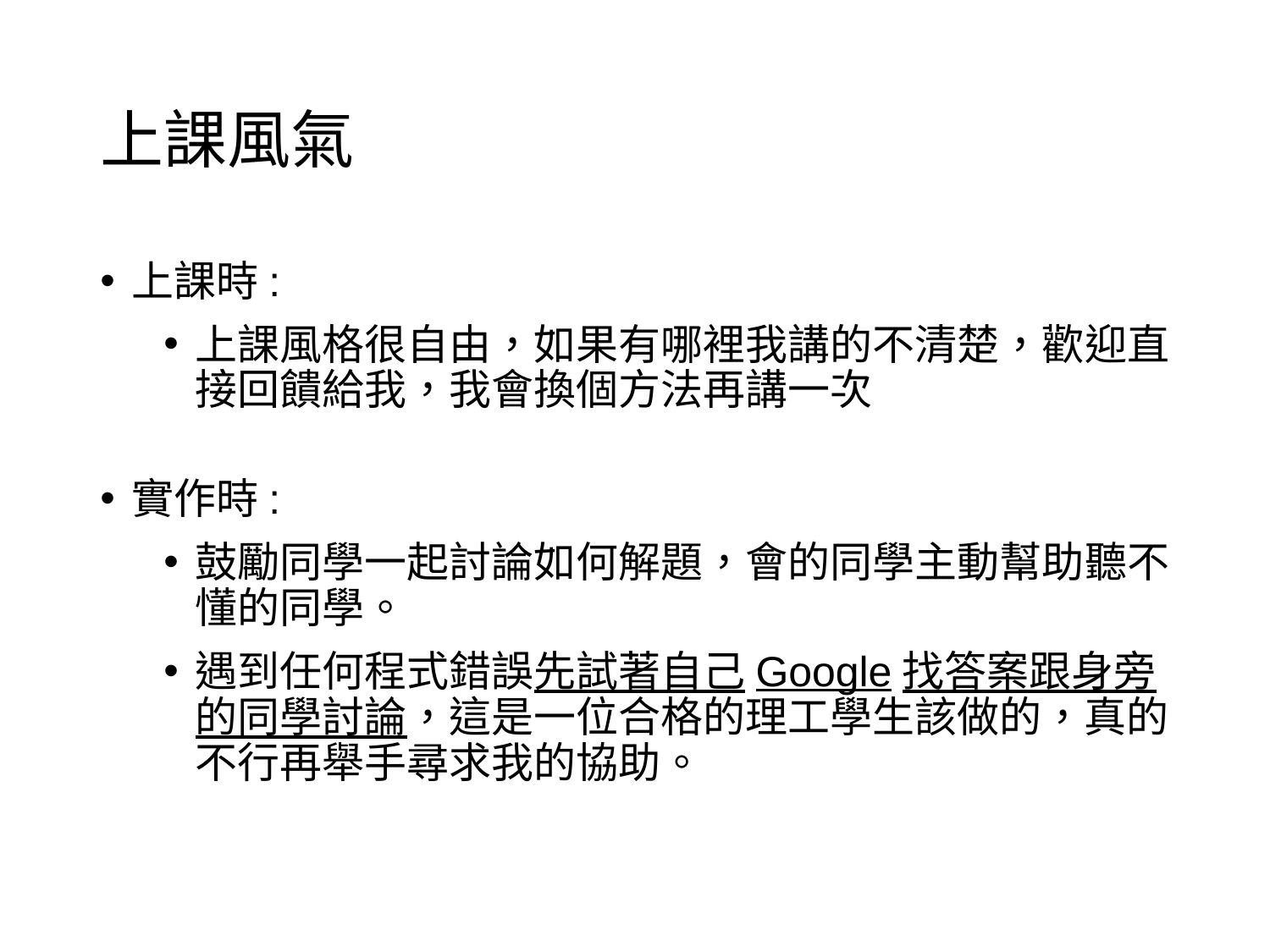

# 上課風氣
上課時:
上課風格很自由，如果有哪裡我講的不清楚，歡迎直接回饋給我，我會換個方法再講一次
實作時:
鼓勵同學一起討論如何解題，會的同學主動幫助聽不懂的同學。
遇到任何程式錯誤先試著自己Google找答案跟身旁的同學討論，這是一位合格的理工學生該做的，真的不行再舉手尋求我的協助。